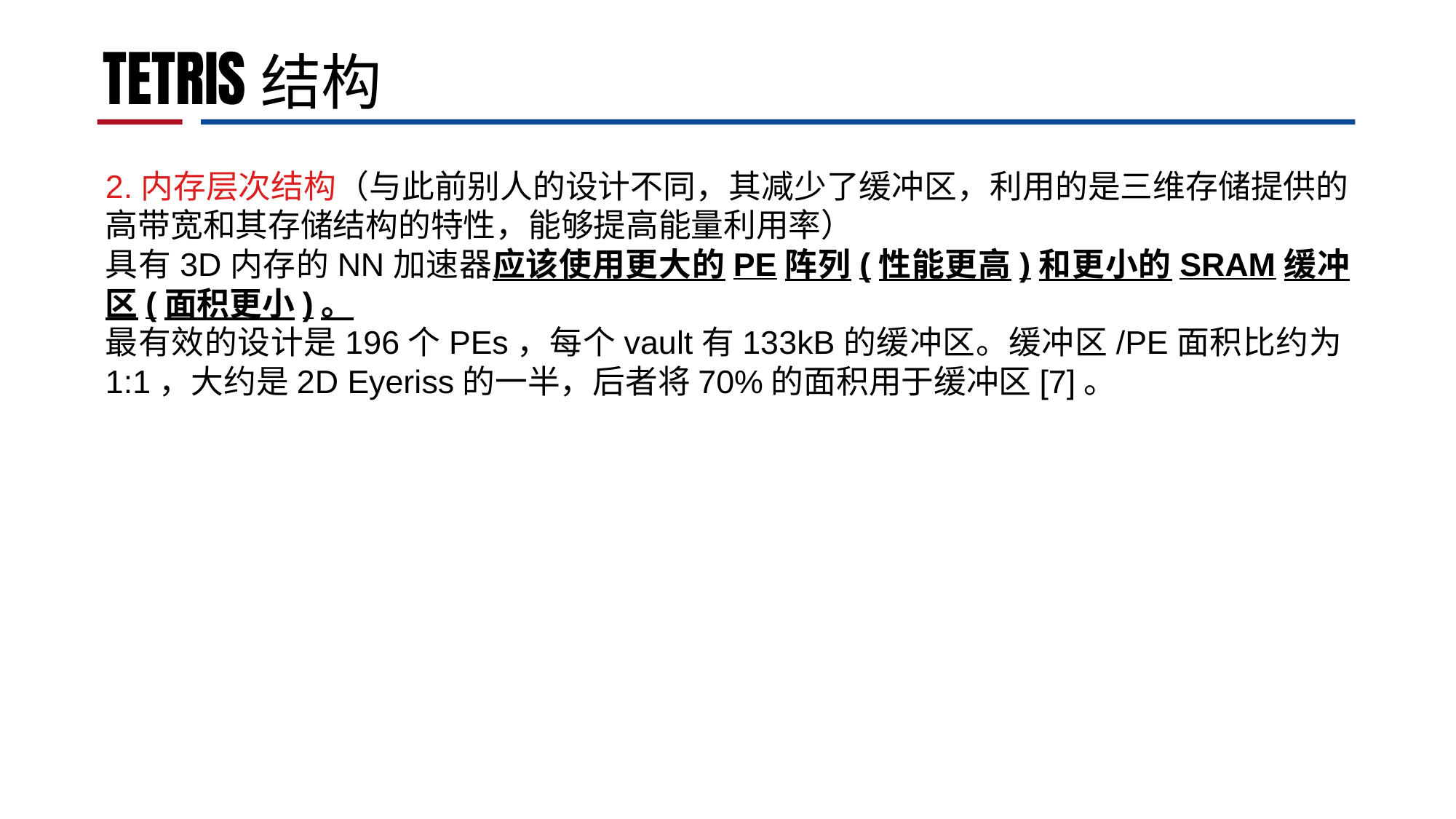

# TETRIS结构
2.内存层次结构（与此前别人的设计不同，其减少了缓冲区，利用的是三维存储提供的高带宽和其存储结构的特性，能够提高能量利用率）
具有3D内存的NN加速器应该使用更大的PE阵列(性能更高)和更小的SRAM缓冲区(面积更小)。
最有效的设计是196个PEs，每个vault有133kB的缓冲区。缓冲区/PE面积比约为1:1，大约是2D Eyeriss的一半，后者将70%的面积用于缓冲区[7]。

13